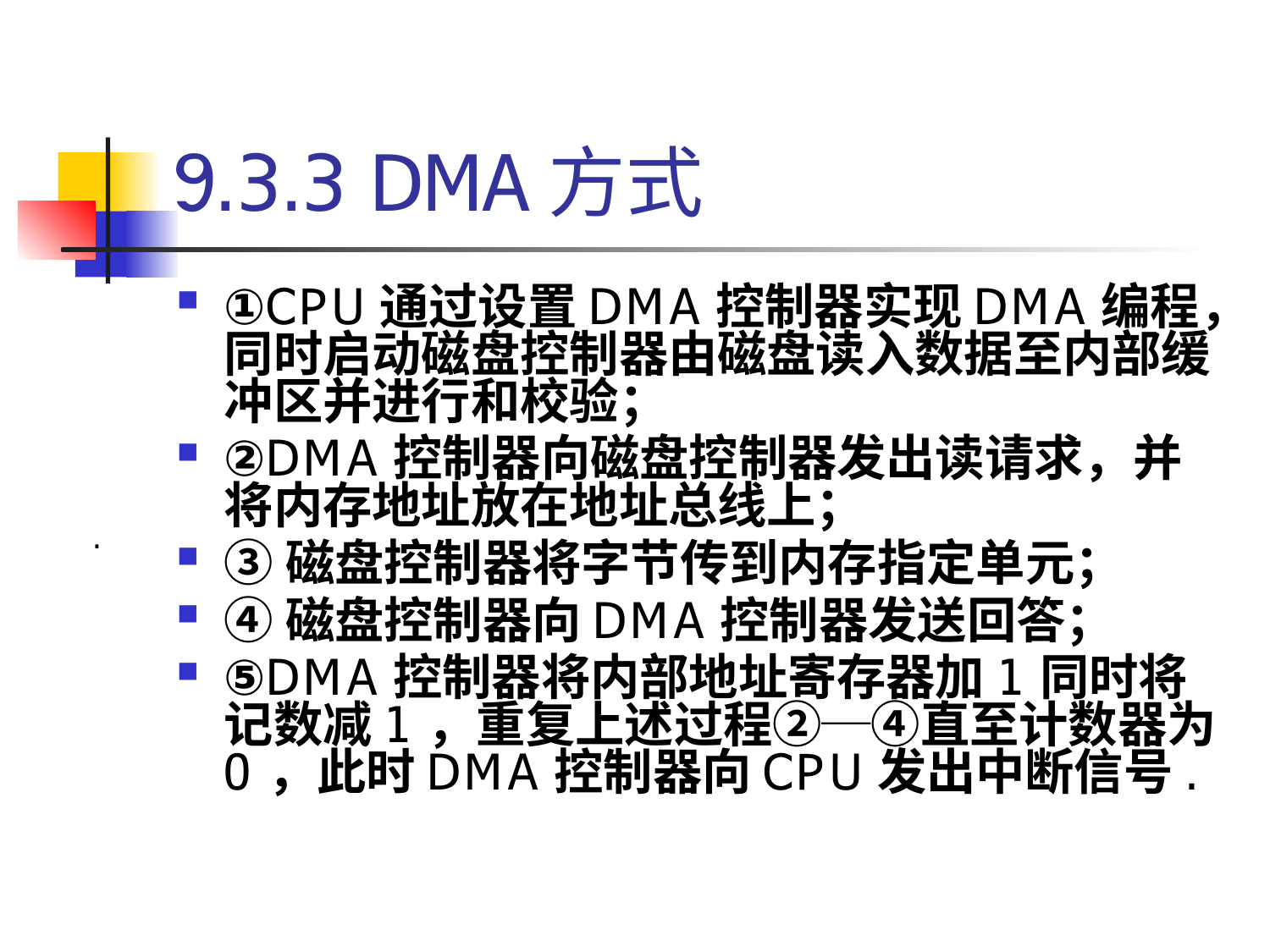

# 9.3.3 DMA方式
①CPU通过设置DMA控制器实现DMA编程，同时启动磁盘控制器由磁盘读入数据至内部缓冲区并进行和校验；
②DMA控制器向磁盘控制器发出读请求，并将内存地址放在地址总线上；
③磁盘控制器将字节传到内存指定单元；
④磁盘控制器向DMA控制器发送回答；
⑤DMA控制器将内部地址寄存器加1同时将记数减1，重复上述过程②─④直至计数器为0，此时DMA控制器向CPU发出中断信号.
.